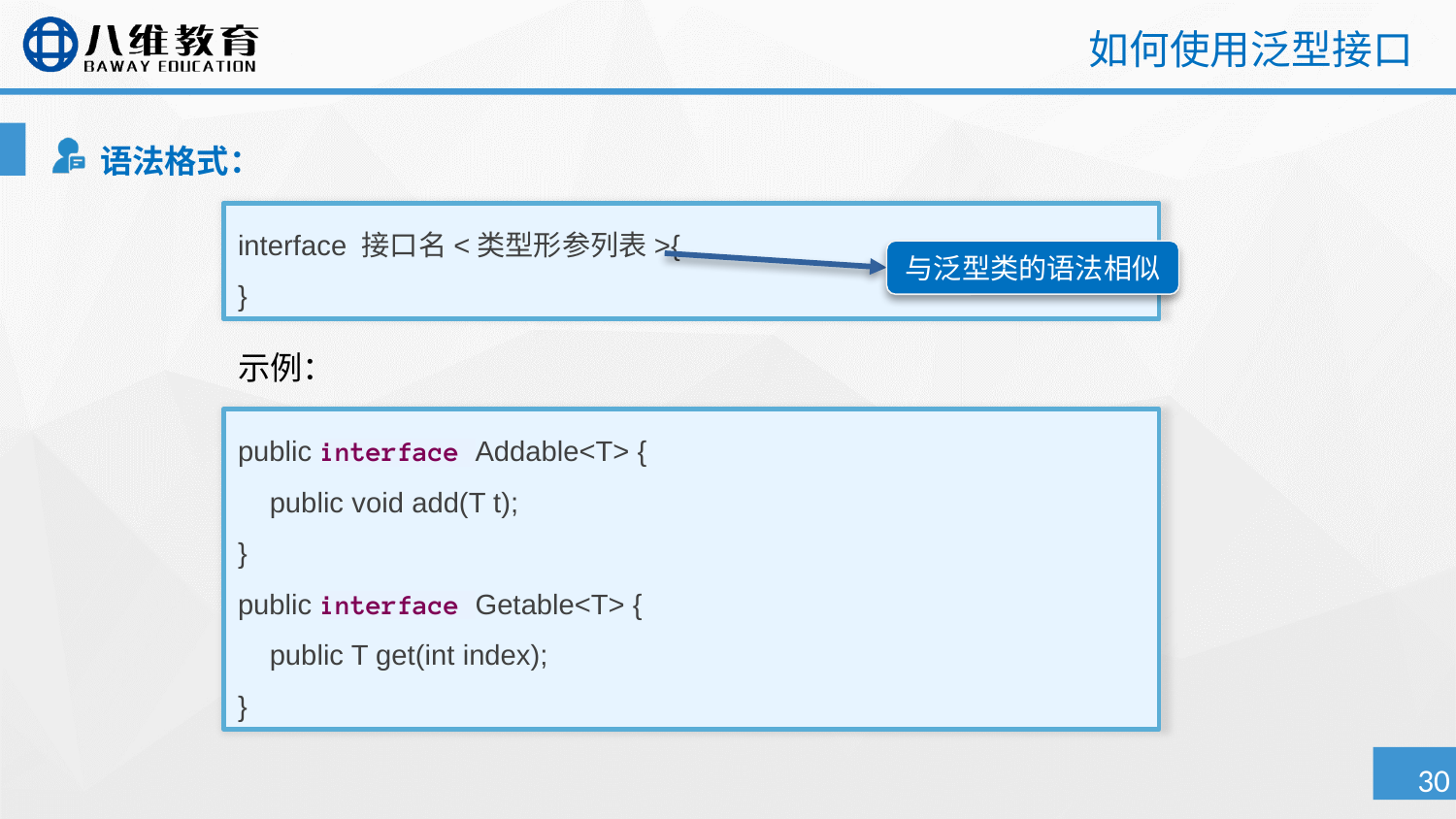

# 如何使用泛型接口
语法格式：
interface 接口名<类型形参列表>{
}
与泛型类的语法相似

示例：
public interface Addable<T> {
    public void add(T t);
}
public interface Getable<T> {
    public T get(int index);
}